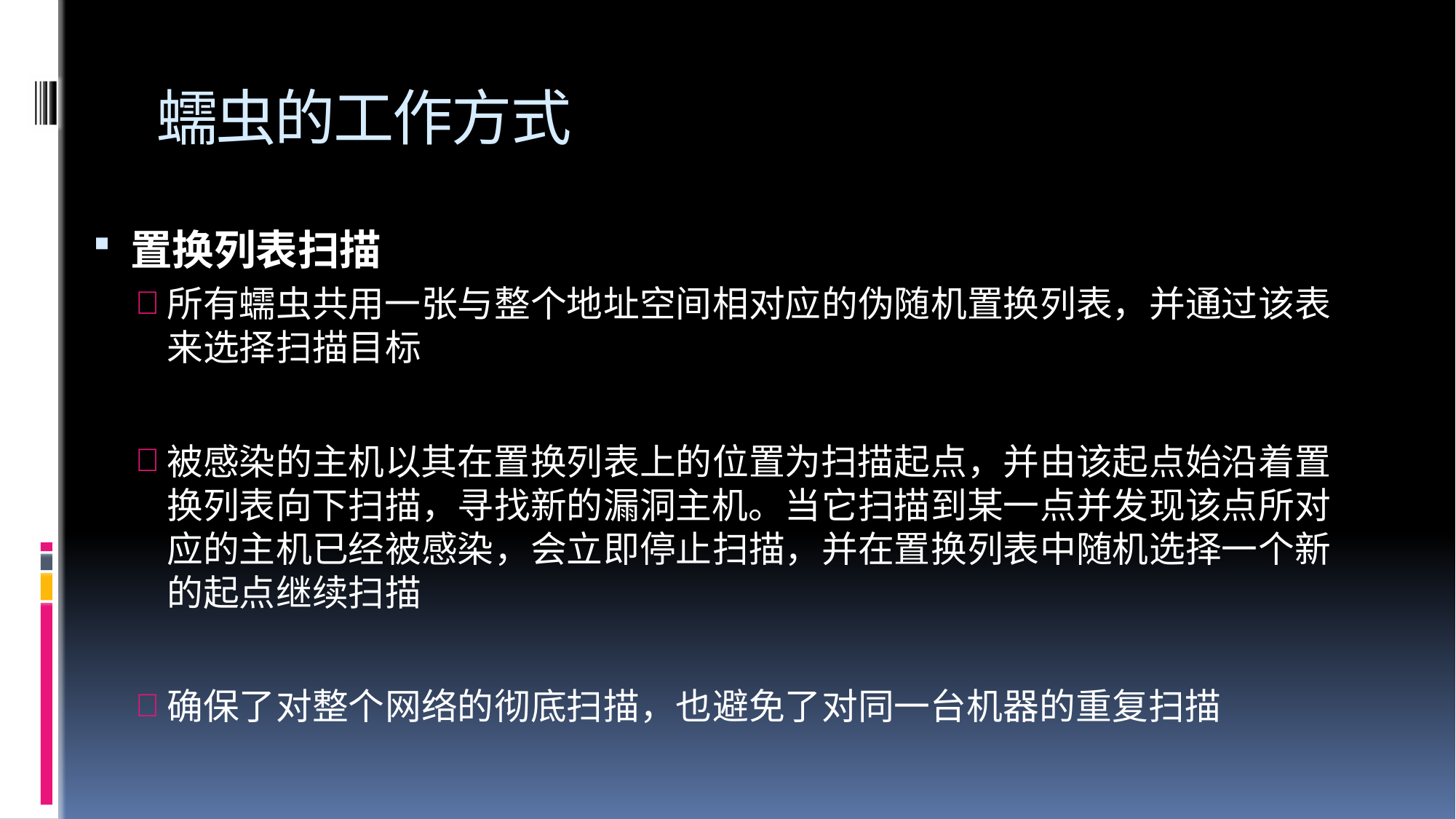

# 蠕虫的工作方式
置换列表扫描
所有蠕虫共用一张与整个地址空间相对应的伪随机置换列表，并通过该表来选择扫描目标

被感染的主机以其在置换列表上的位置为扫描起点，并由该起点始沿着置换列表向下扫描，寻找新的漏洞主机。当它扫描到某一点并发现该点所对应的主机已经被感染，会立即停止扫描，并在置换列表中随机选择一个新的起点继续扫描

确保了对整个网络的彻底扫描，也避免了对同一台机器的重复扫描